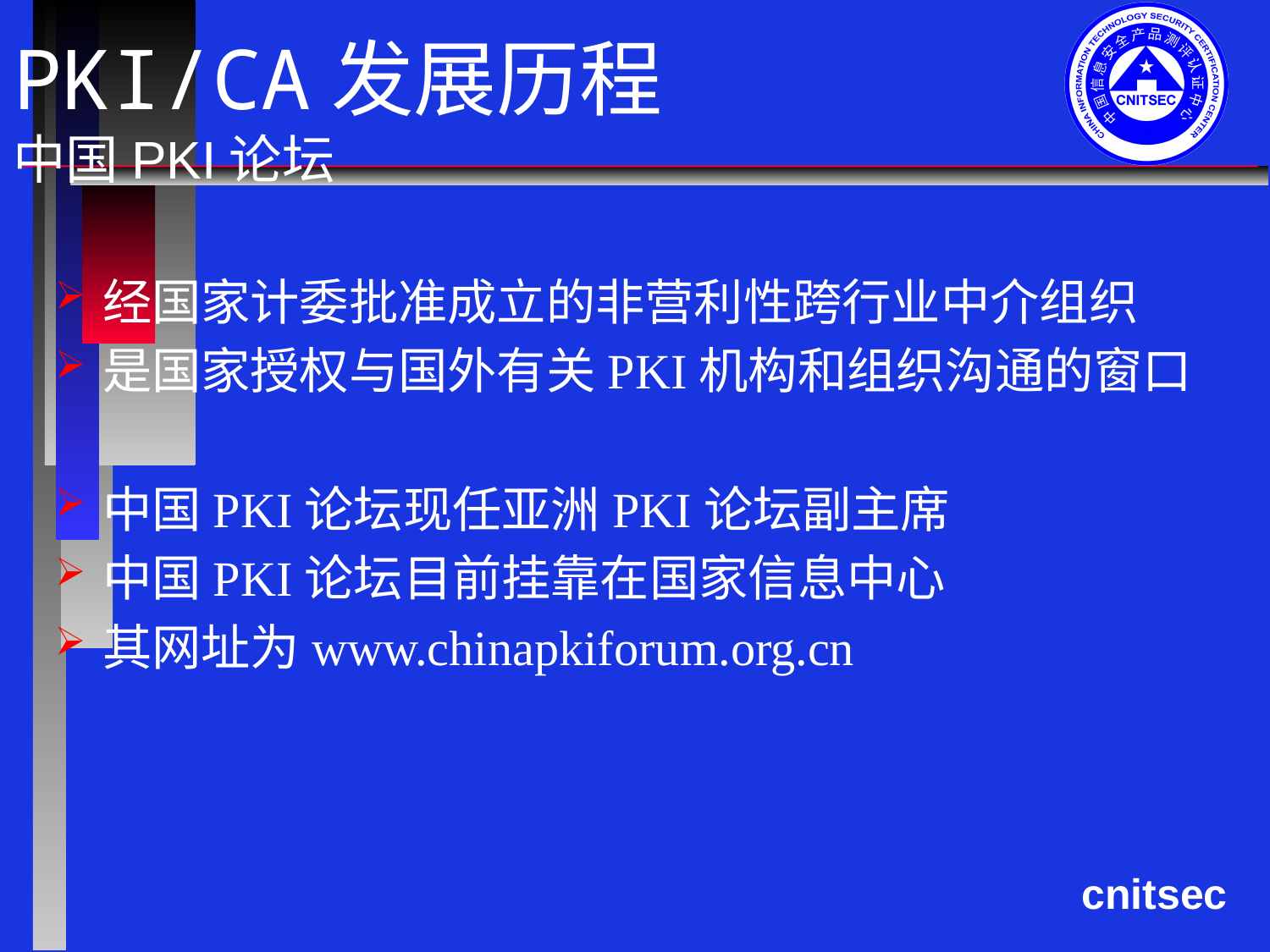

# PKI/CA发展历程 中国PKI论坛
经国家计委批准成立的非营利性跨行业中介组织
是国家授权与国外有关PKI机构和组织沟通的窗口

中国PKI论坛现任亚洲PKI论坛副主席
中国PKI论坛目前挂靠在国家信息中心
其网址为www.chinapkiforum.org.cn